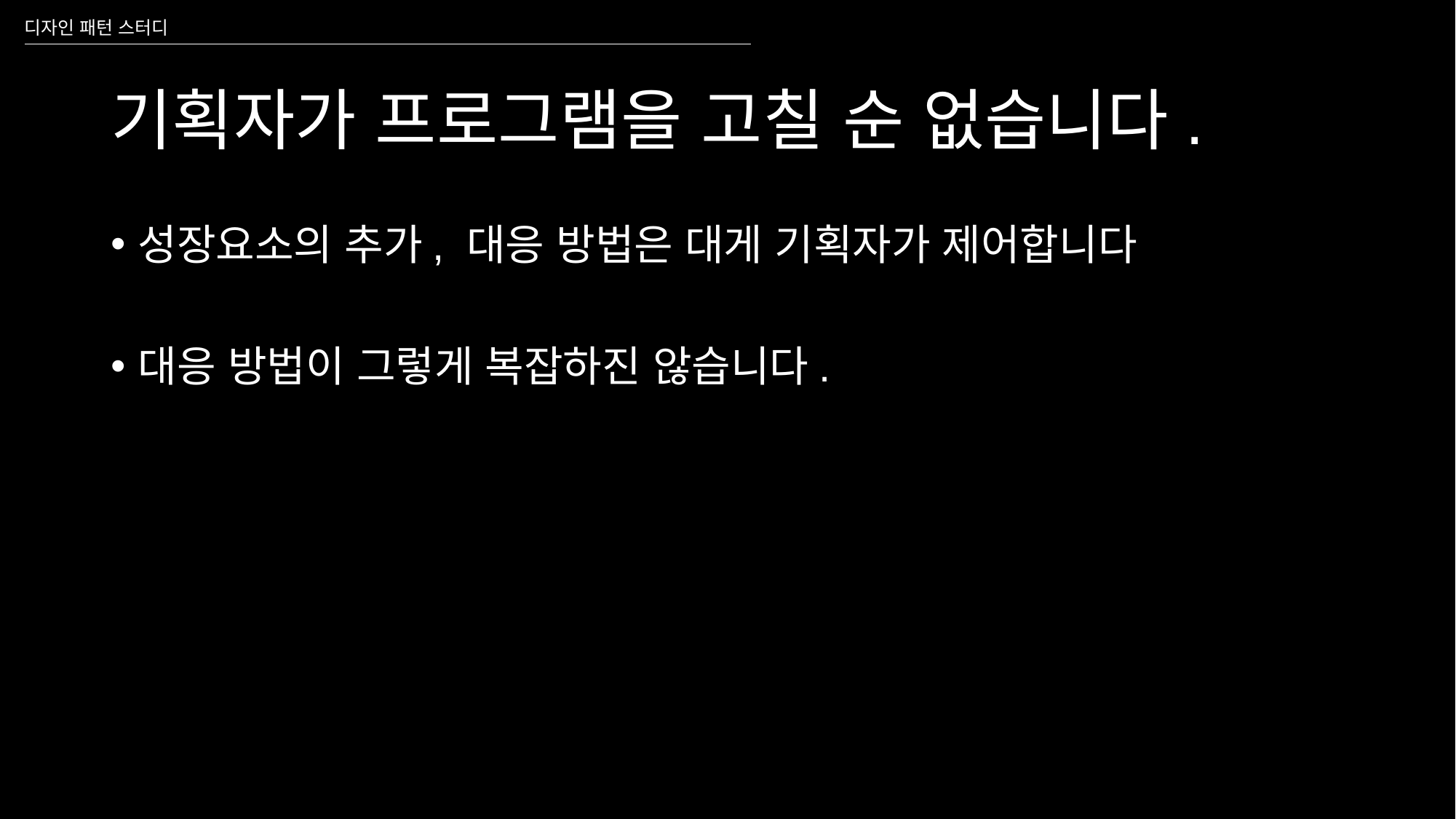

디자인 패턴 스터디
# 기획자가 프로그램을 고칠 순 없습니다.
성장요소의 추가, 대응 방법은 대게 기획자가 제어합니다

대응 방법이 그렇게 복잡하진 않습니다.